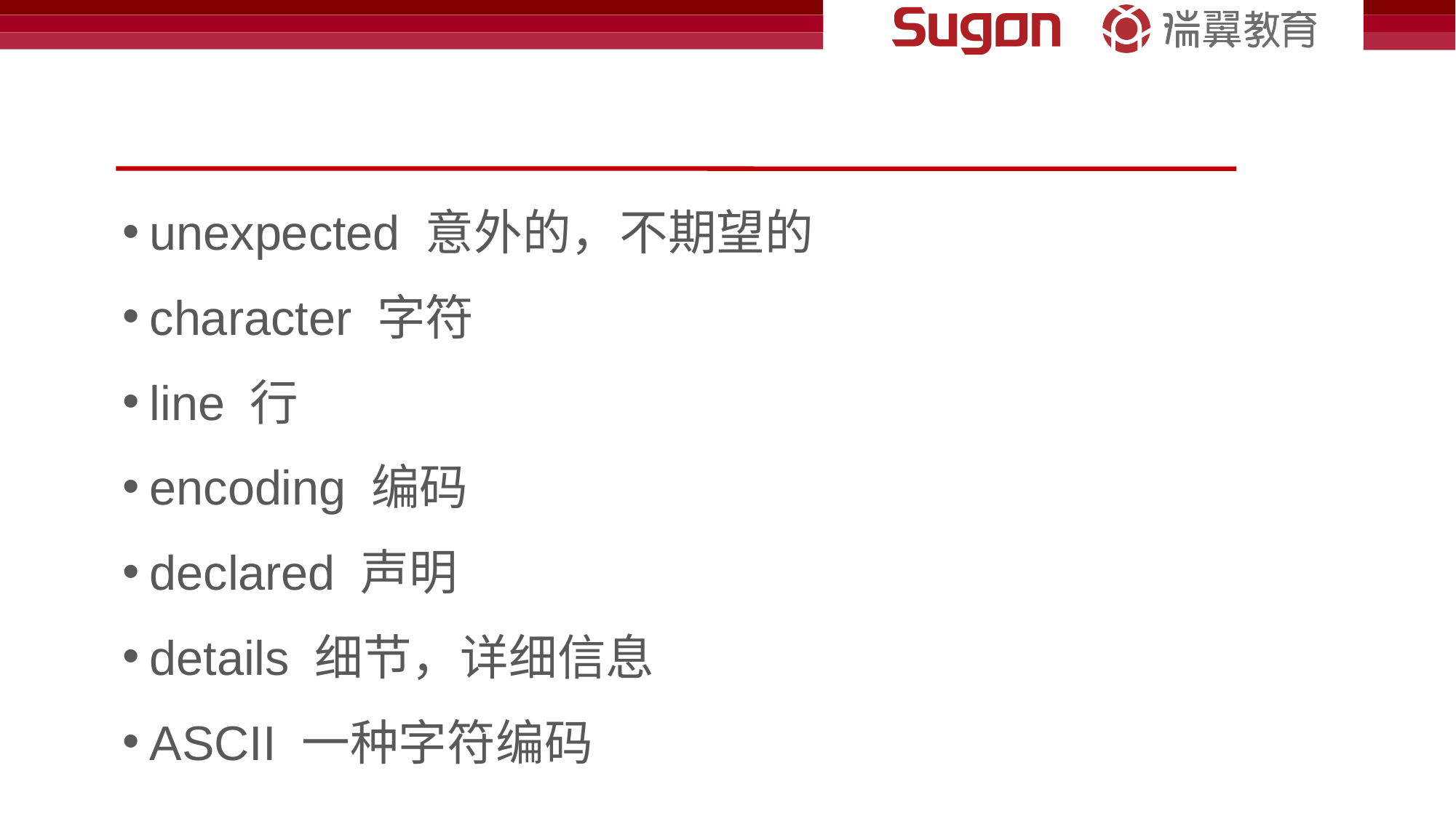

#
unexpected 意外的，不期望的
character 字符
line 行
encoding 编码
declared 声明
details 细节，详细信息
ASCII 一种字符编码